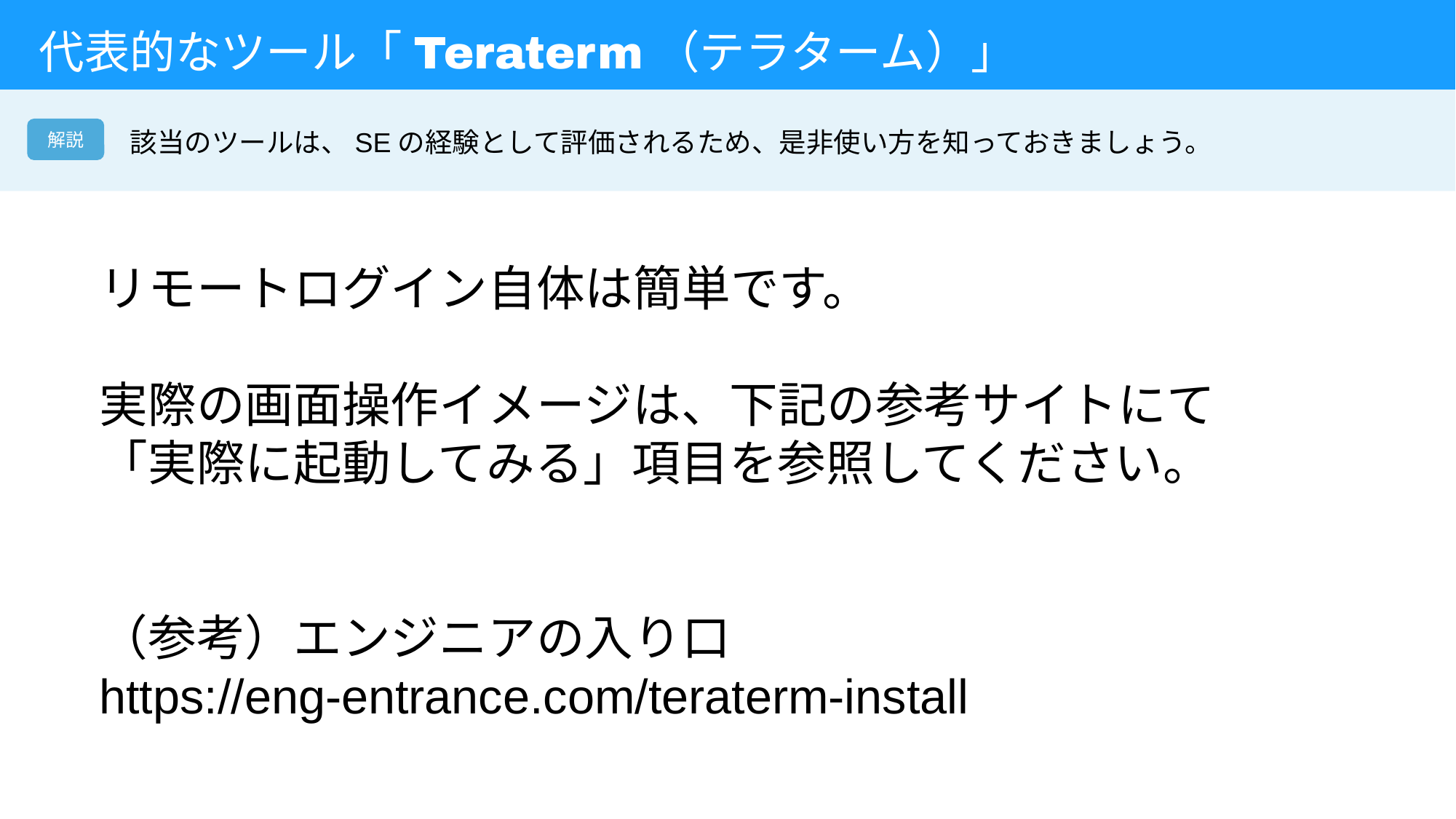

# 代表的なツール「Teraterm（テラターム）」

解説
該当のツールは、SEの経験として評価されるため、是非使い方を知っておきましょう。
リモートログイン自体は簡単です。

実際の画面操作イメージは、下記の参考サイトにて「実際に起動してみる」項目を参照してください。

（参考）エンジニアの入り口
https://eng-entrance.com/teraterm-install